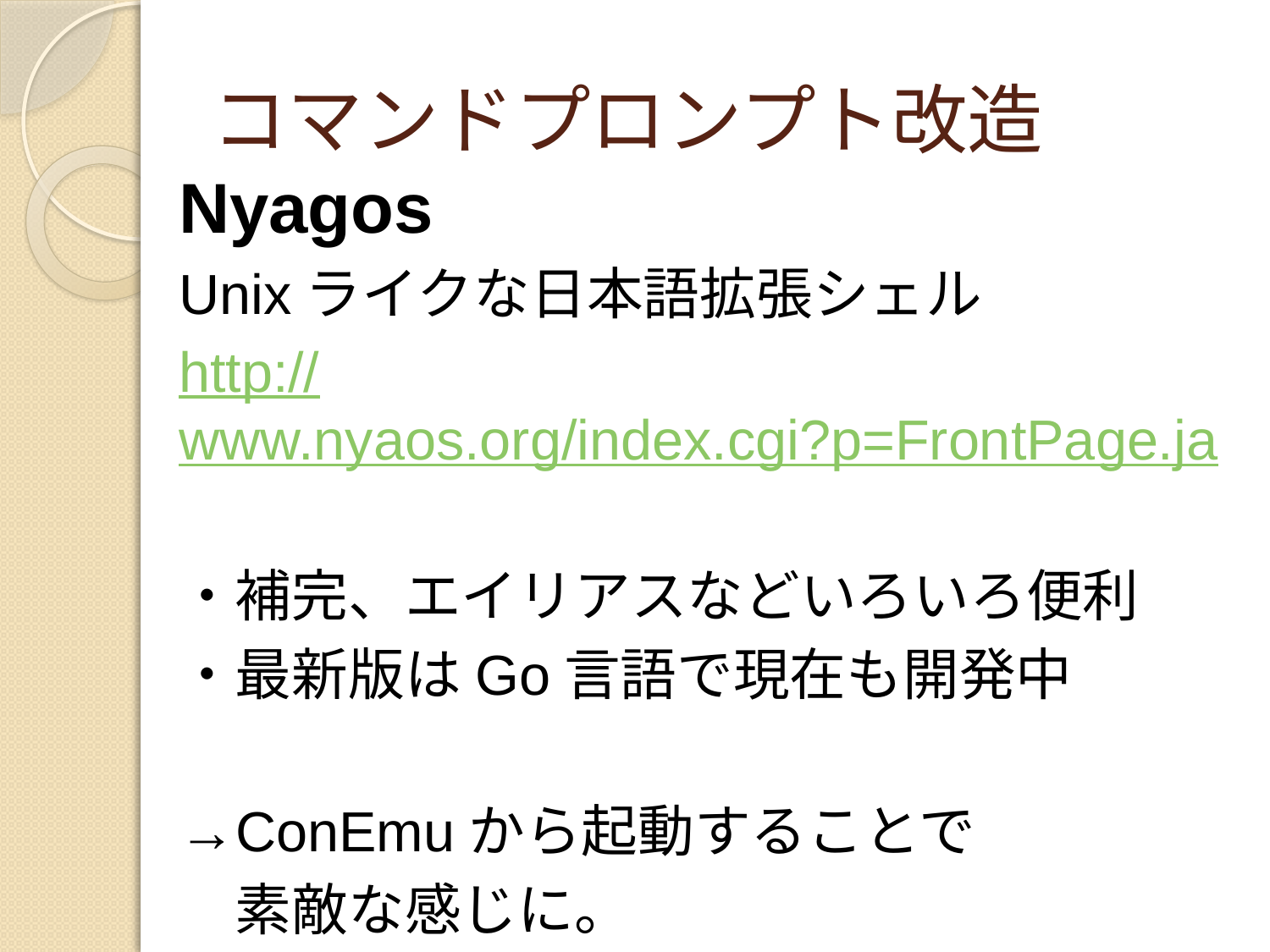

# コマンドプロンプト改造
Nyagos
Unixライクな日本語拡張シェル
http://www.nyaos.org/index.cgi?p=FrontPage.ja

・補完、エイリアスなどいろいろ便利
・最新版はGo言語で現在も開発中

→ConEmuから起動することで
　素敵な感じに。